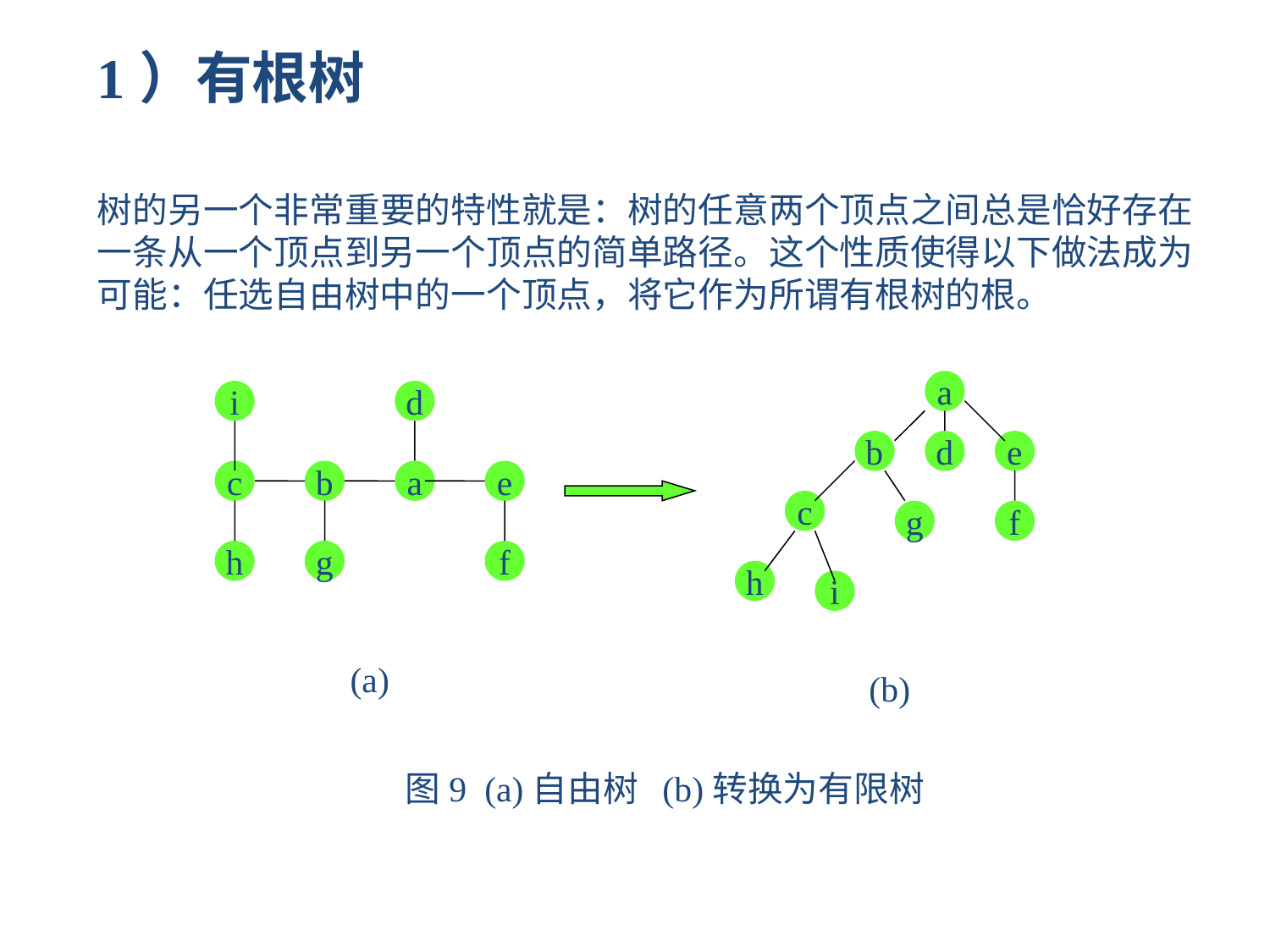

1）有根树

树的另一个非常重要的特性就是：树的任意两个顶点之间总是恰好存在一条从一个顶点到另一个顶点的简单路径。这个性质使得以下做法成为可能：任选自由树中的一个顶点，将它作为所谓有根树的根。
a
i
d

b
d
e
c
b
a
e

c

g
f

h
g
f
h
i
(a)
(b)
图9  (a)自由树  (b)转换为有限树